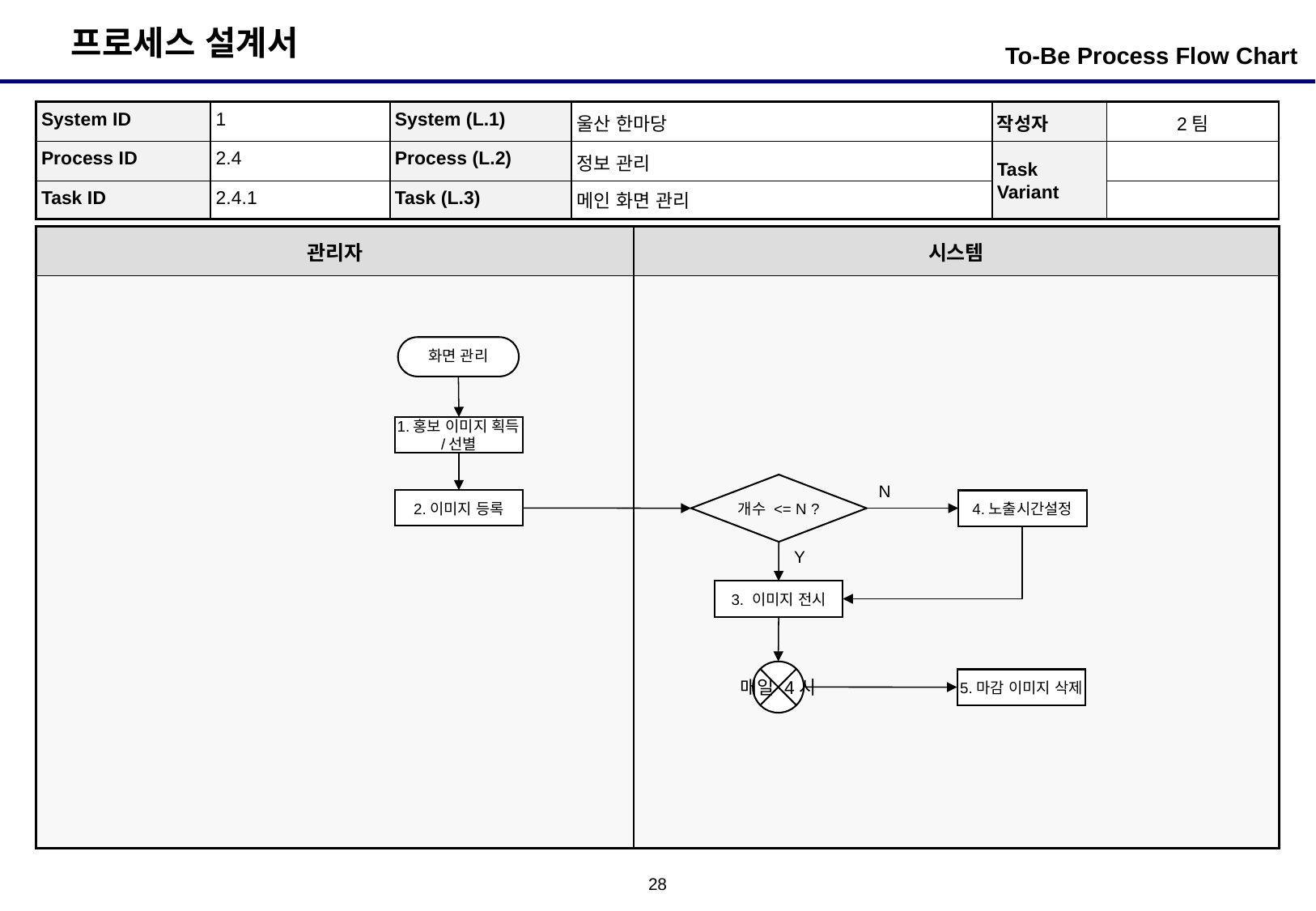

To-Be Process Flow Chart
| System ID | 1 | System (L.1) | 울산 한마당 | 작성자 | 2팀 |
| --- | --- | --- | --- | --- | --- |
| Process ID | 2.4 | Process (L.2) | 정보 관리 | Task Variant |  |
| Task ID | 2.4.1 | Task (L.3) | 메인 화면 관리 |  |  |
| 관리자 | 시스템 |
| --- | --- |
|  |  |
화면 관리
1.홍보 이미지 획득/선별
개수 <= N ?
N
2.이미지 등록
4.노출시간설정
Y
3. 이미지 전시
매일 4시
5.마감 이미지 삭제